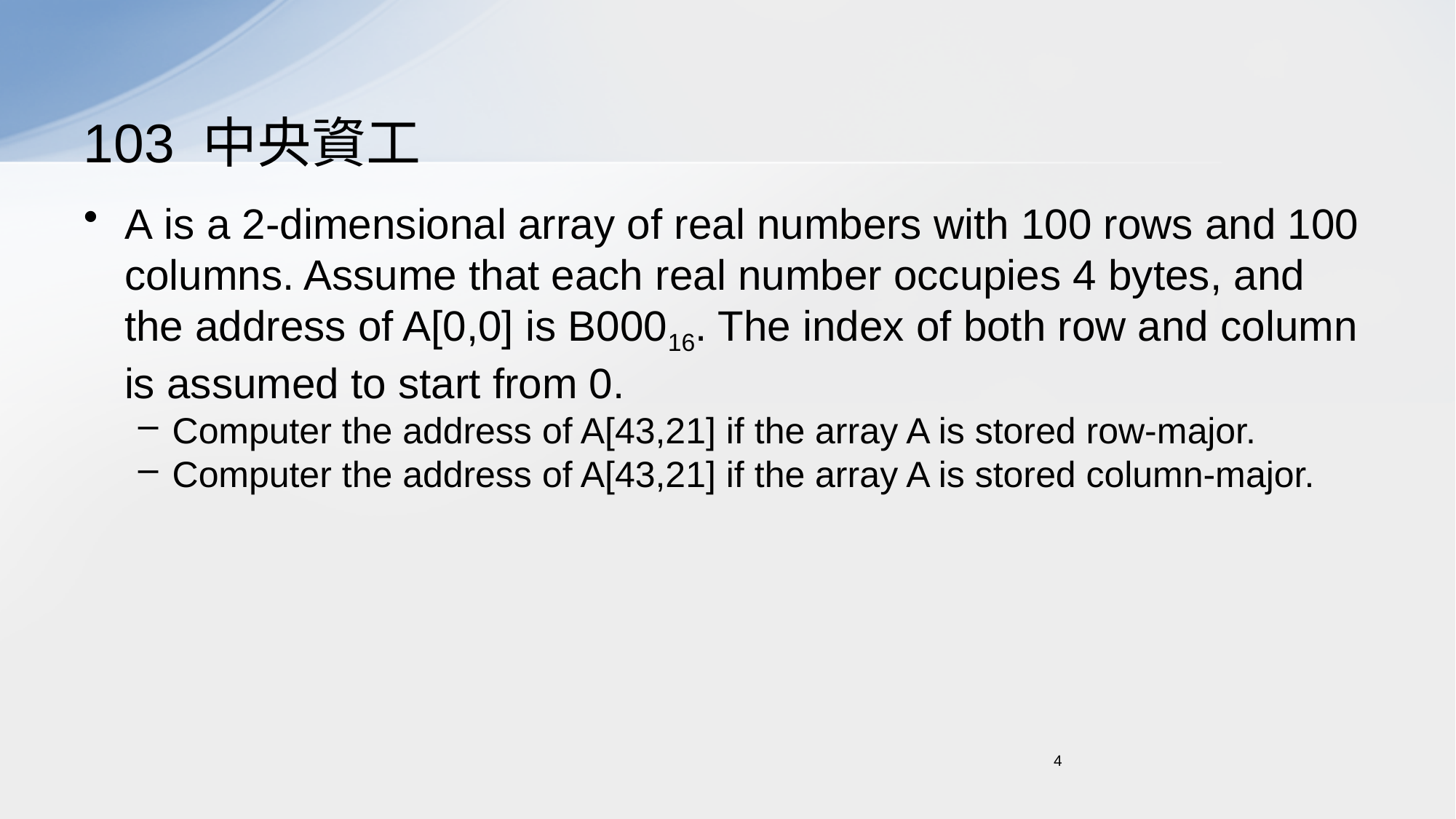

# 103 中央資工
A is a 2-dimensional array of real numbers with 100 rows and 100 columns. Assume that each real number occupies 4 bytes, and the address of A[0,0] is B00016. The index of both row and column is assumed to start from 0.
Computer the address of A[43,21] if the array A is stored row-major.
Computer the address of A[43,21] if the array A is stored column-major.

4